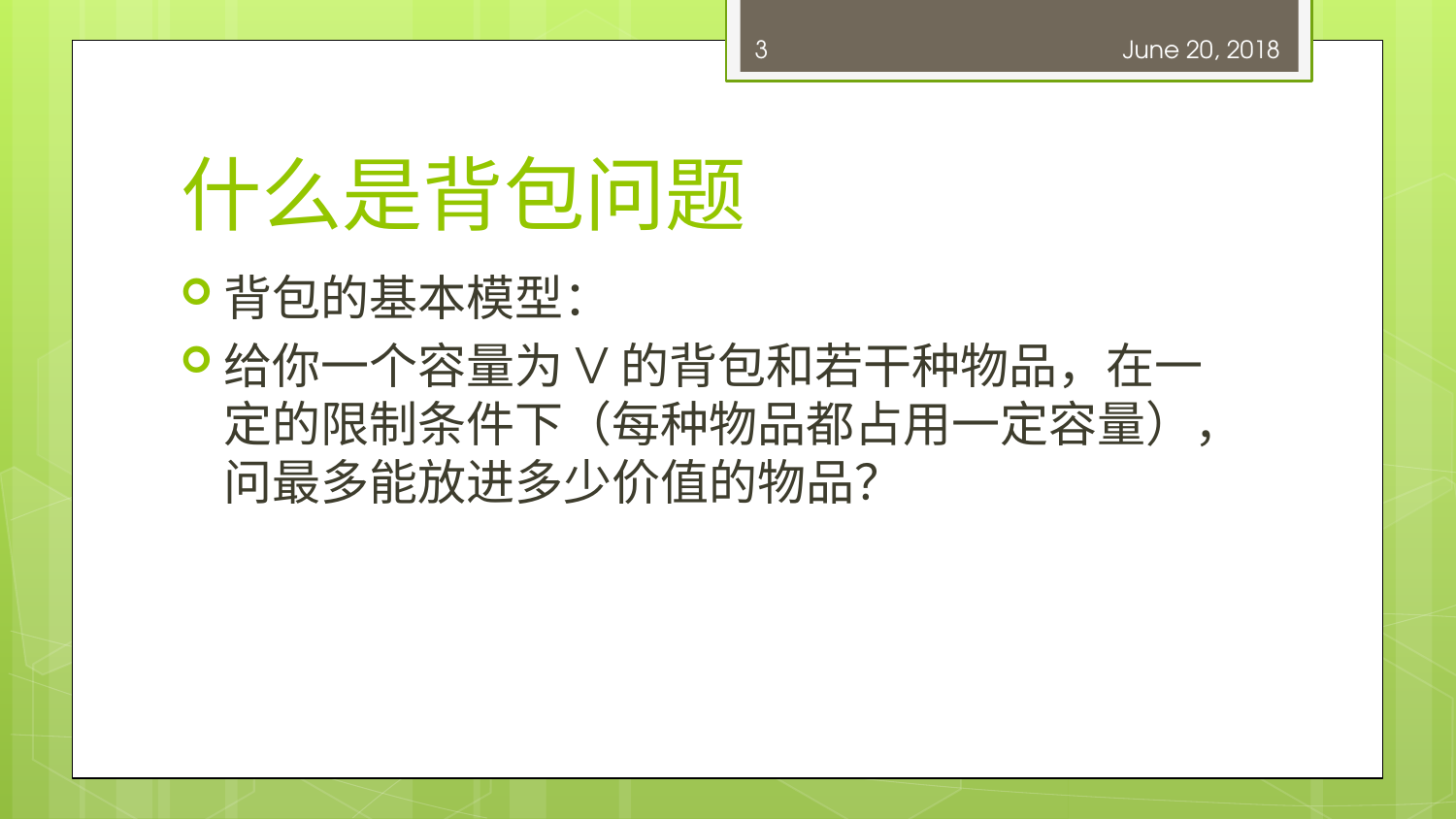

3
June 20, 2018
# 什么是背包问题
背包的基本模型：
给你一个容量为V的背包和若干种物品，在一定的限制条件下（每种物品都占用一定容量），问最多能放进多少价值的物品？